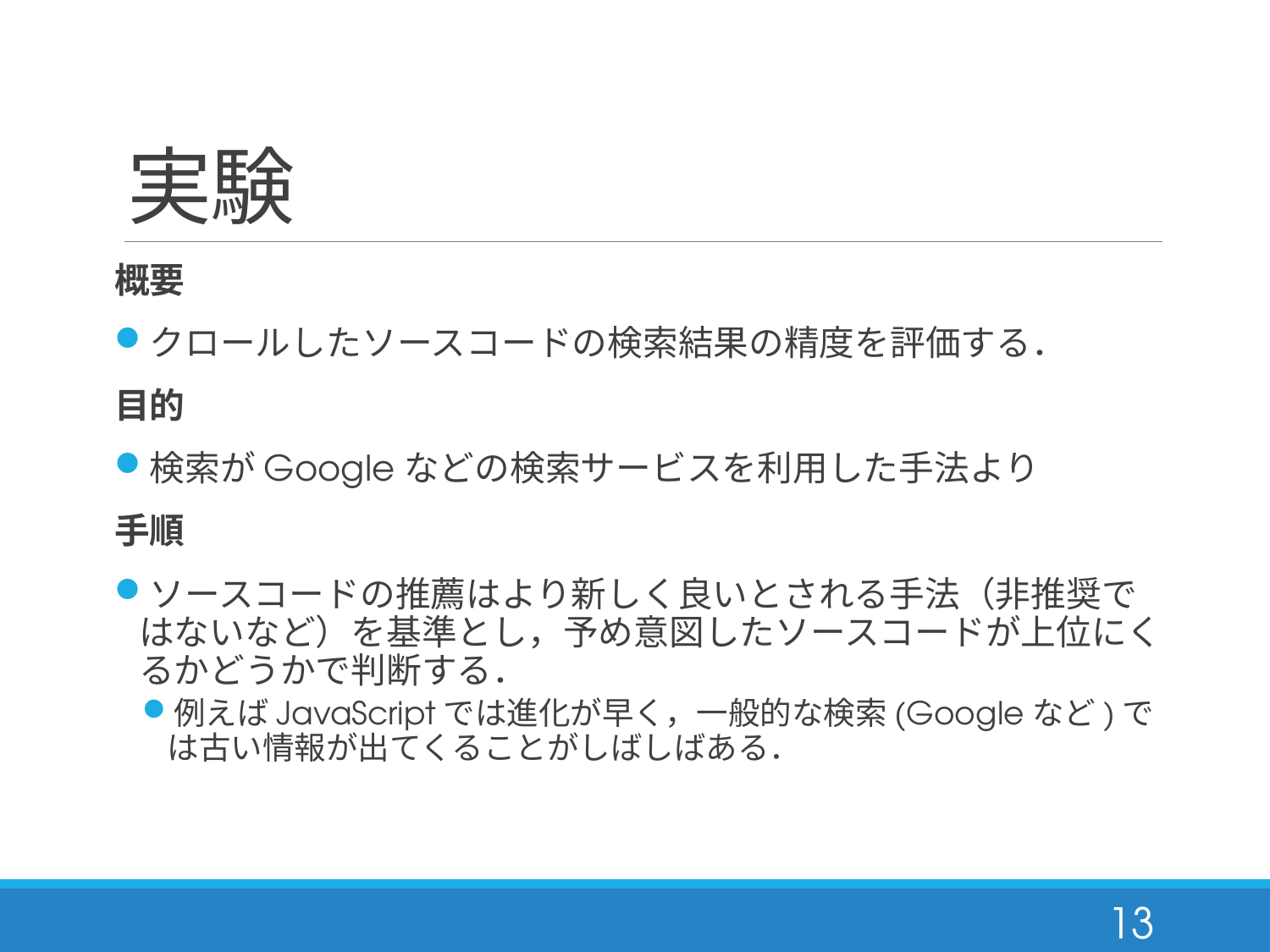

# 実験
概要
クロールしたソースコードの検索結果の精度を評価する．
目的
検索がGoogleなどの検索サービスを利用した手法より
手順
ソースコードの推薦はより新しく良いとされる手法（非推奨ではないなど）を基準とし，予め意図したソースコードが上位にくるかどうかで判断する．
例えばJavaScriptでは進化が早く，一般的な検索(Googleなど)では古い情報が出てくることがしばしばある．
13